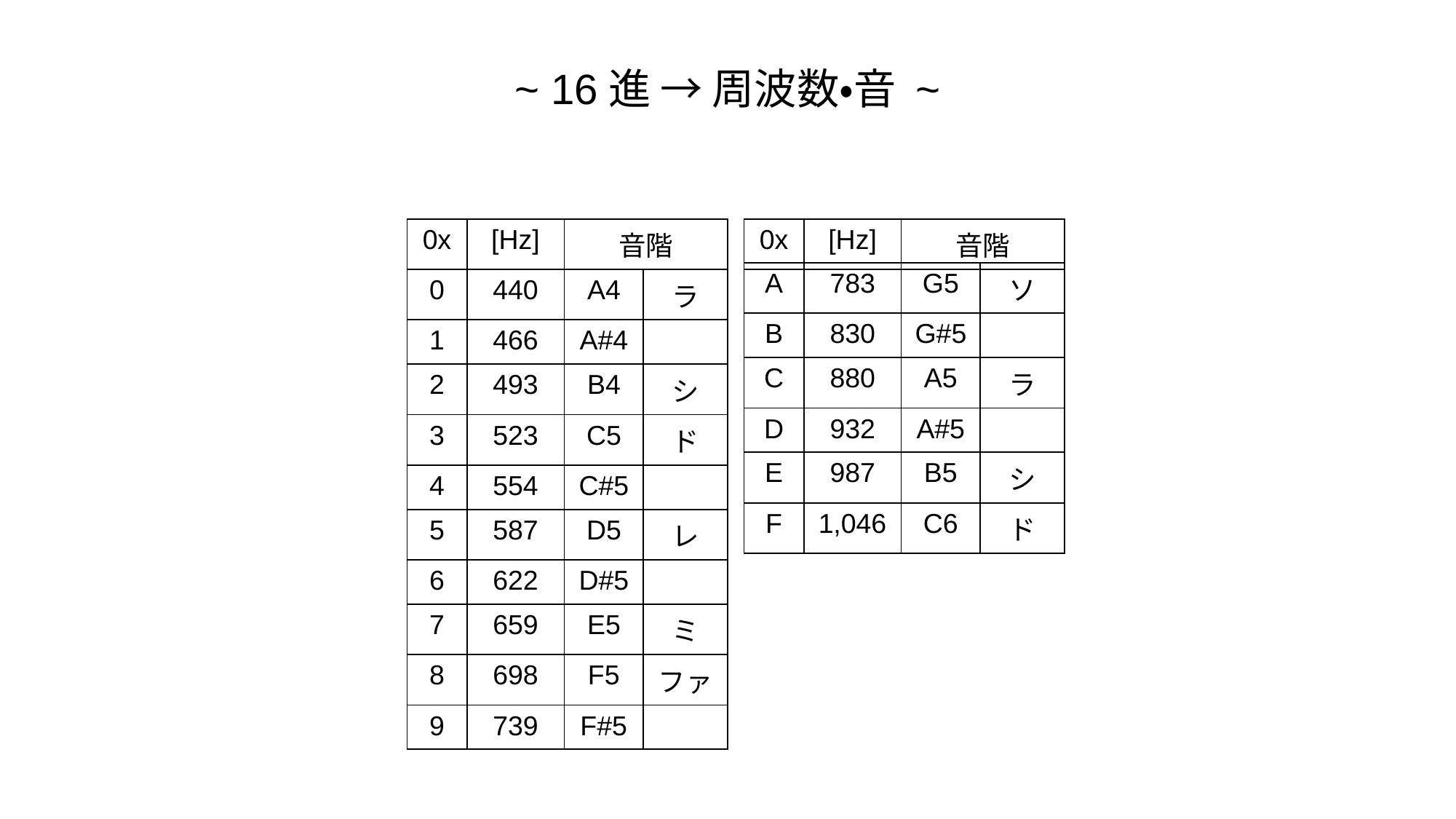

~ 16進 → 周波数・音 ~
| 0x | [Hz] | 音階 |  |
| --- | --- | --- | --- |
| 0 | 440 | A4 | ラ |
| 1 | 466 | A#4 |  |
| 2 | 493 | B4 | シ |
| 3 | 523 | C5 | ド |
| 4 | 554 | C#5 |  |
| 5 | 587 | D5 | レ |
| 6 | 622 | D#5 |  |
| 7 | 659 | E5 | ミ |
| 8 | 698 | F5 | ファ |
| 9 | 739 | F#5 |  |
| 0x | [Hz] | 音階 |
| --- | --- | --- |
| A | 783 | G5 | ソ |
| --- | --- | --- | --- |
| B | 830 | G#5 |  |
| C | 880 | A5 | ラ |
| D | 932 | A#5 |  |
| E | 987 | B5 | シ |
| F | 1,046 | C6 | ド |